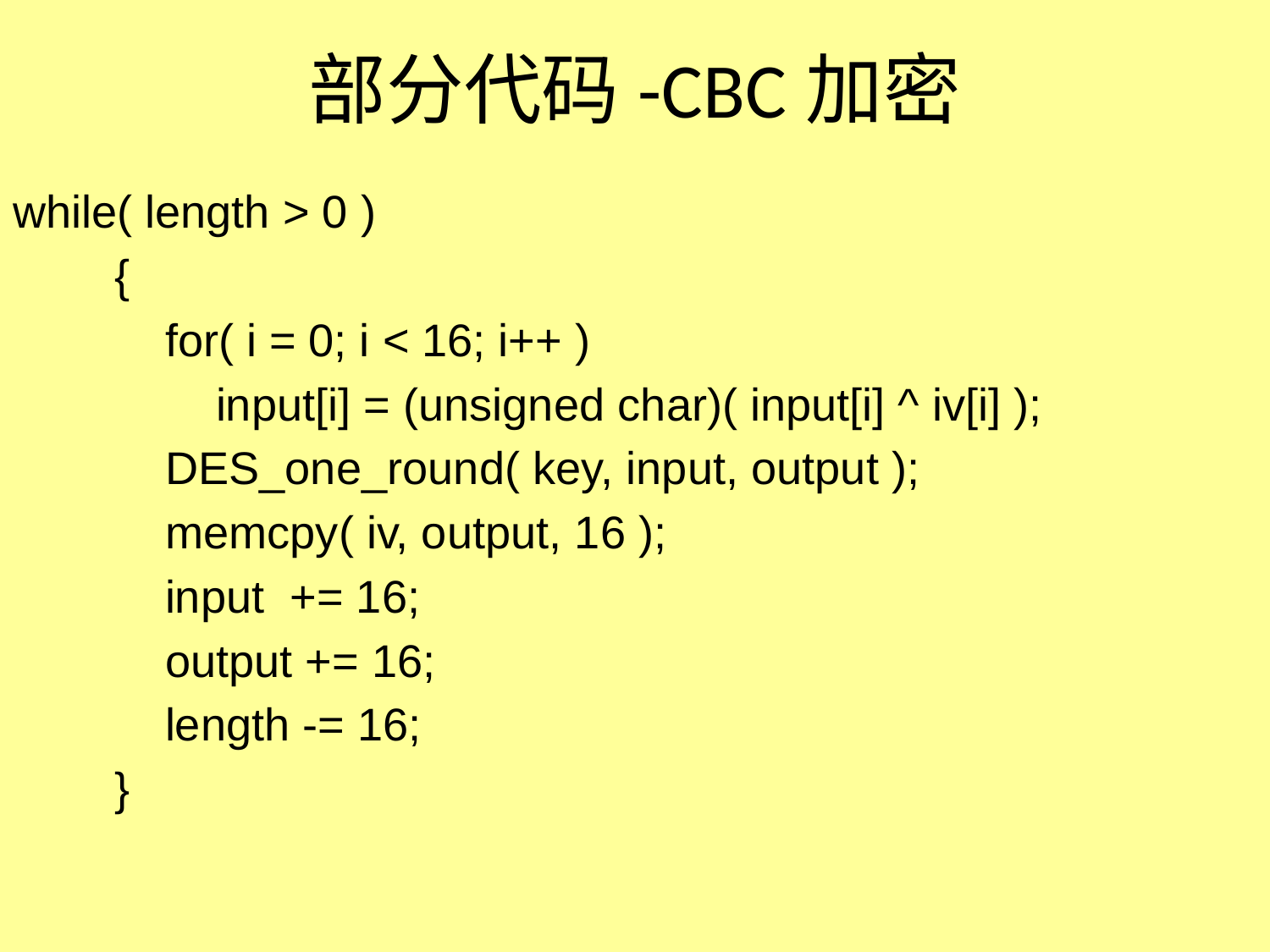

# 部分代码-CBC加密
while( length > 0 )
        {
            for( i = 0; i < 16; i++ )
                input[i] = (unsigned char)( input[i] ^ iv[i] );
            DES_one_round( key, input, output );
            memcpy( iv, output, 16 );
            input  += 16;
            output += 16;
            length -= 16;
        }